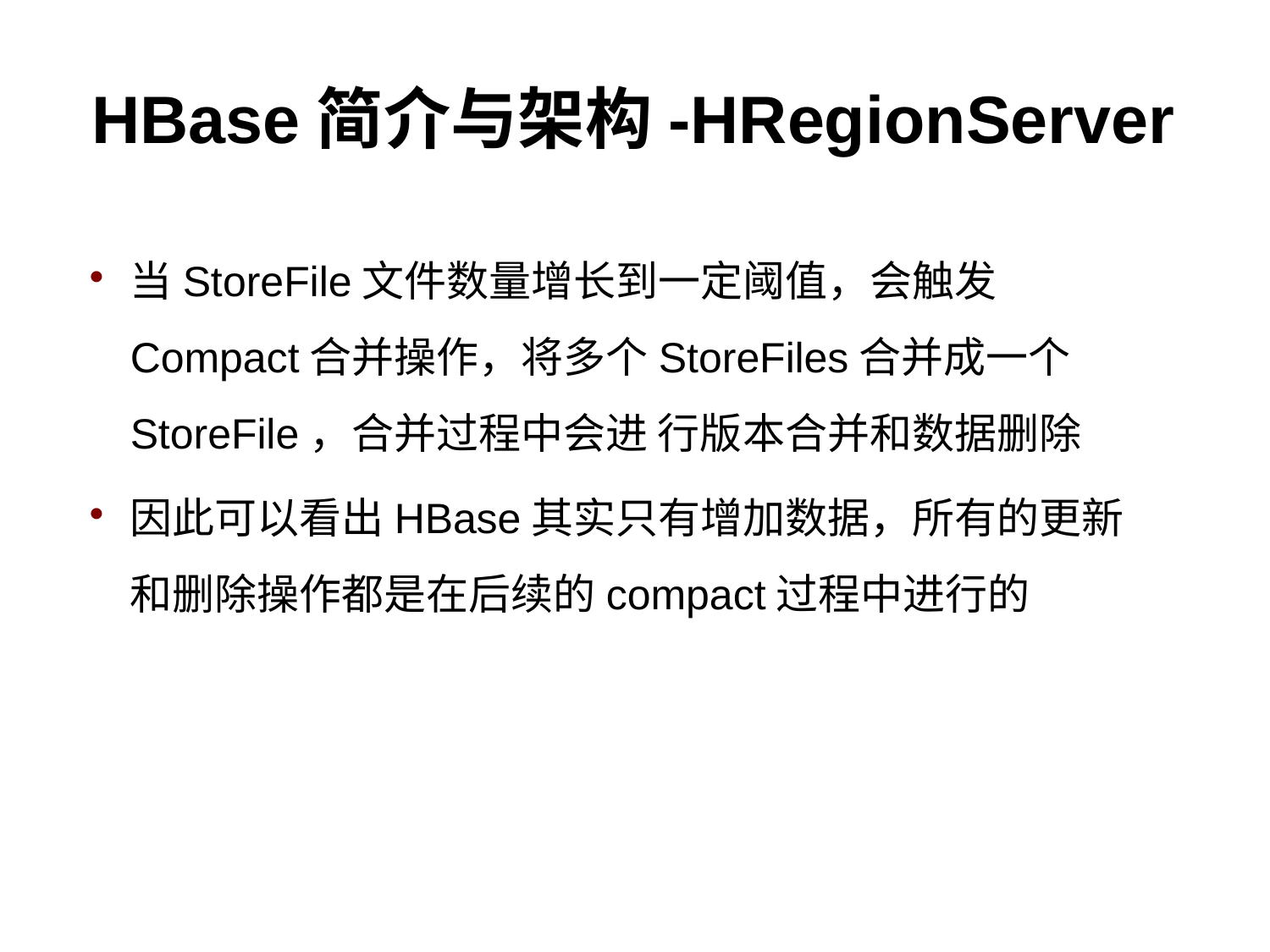

HBase简介与架构-HRegionServer
当StoreFile文件数量增长到一定阈值，会触发Compact合并操作，将多个StoreFiles合并成一个StoreFile，合并过程中会进 行版本合并和数据删除
因此可以看出HBase其实只有增加数据，所有的更新和删除操作都是在后续的compact过程中进行的